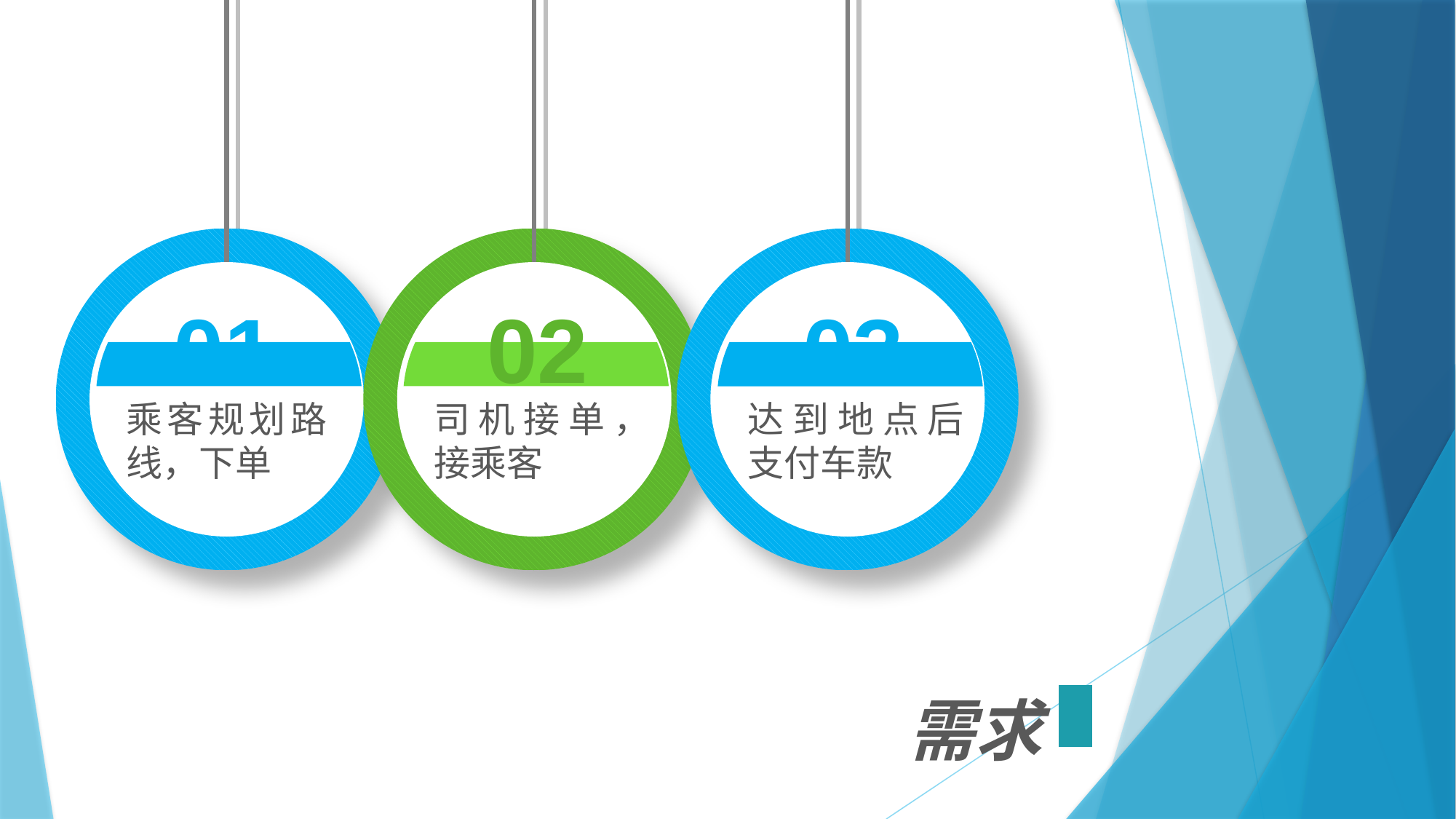

01

乘客规划路线，下单

02

司机接单，接乘客

03

达到地点后支付车款
需求